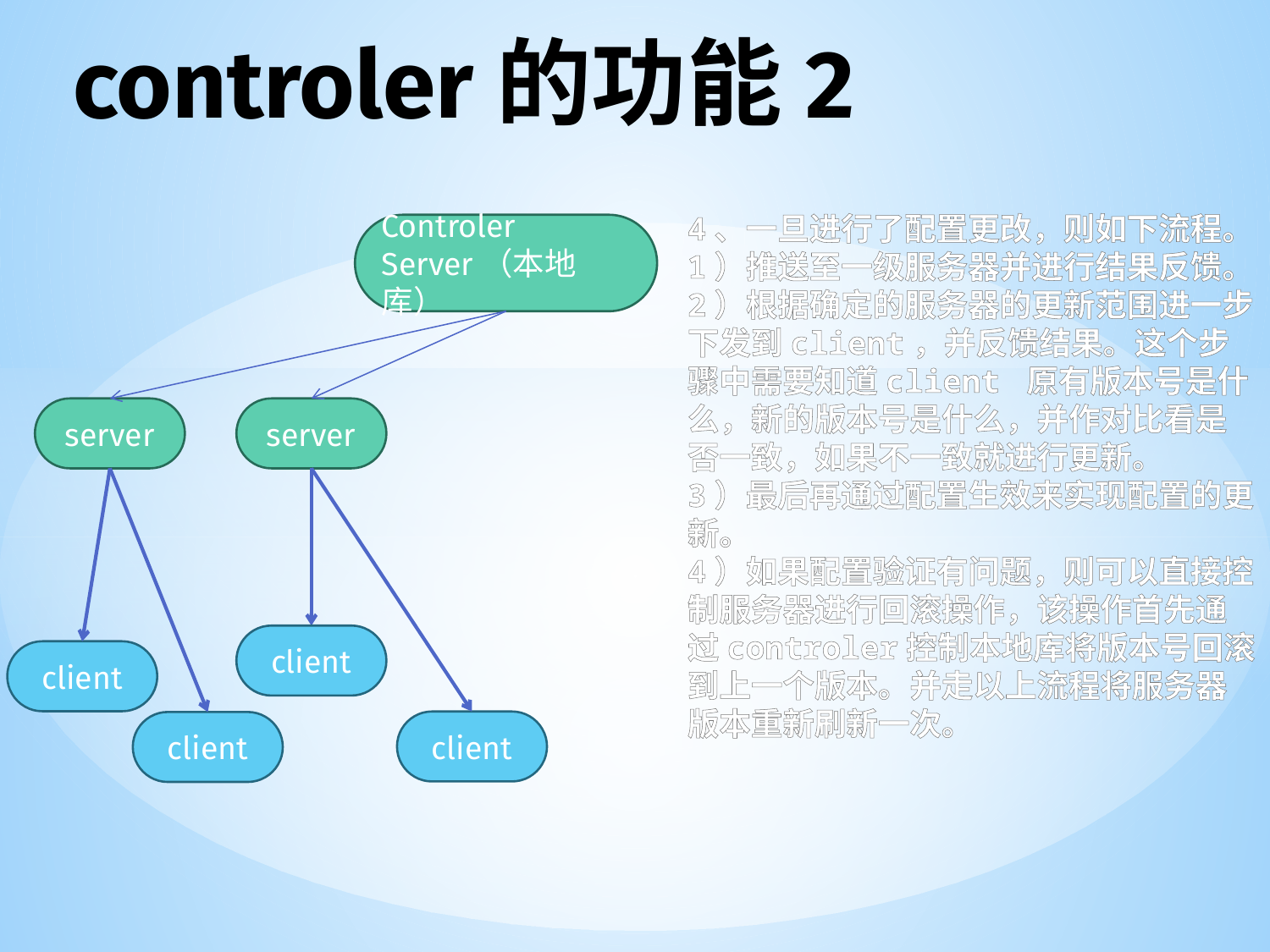

# controler的功能2
4、一旦进行了配置更改，则如下流程。
1）推送至一级服务器并进行结果反馈。2）根据确定的服务器的更新范围进一步下发到client，并反馈结果。这个步骤中需要知道client 原有版本号是什么，新的版本号是什么，并作对比看是否一致，如果不一致就进行更新。
3）最后再通过配置生效来实现配置的更新。
4）如果配置验证有问题，则可以直接控制服务器进行回滚操作，该操作首先通过controler控制本地库将版本号回滚到上一个版本。并走以上流程将服务器版本重新刷新一次。

Controler
Server（本地库）
server
server
client
client
client
client